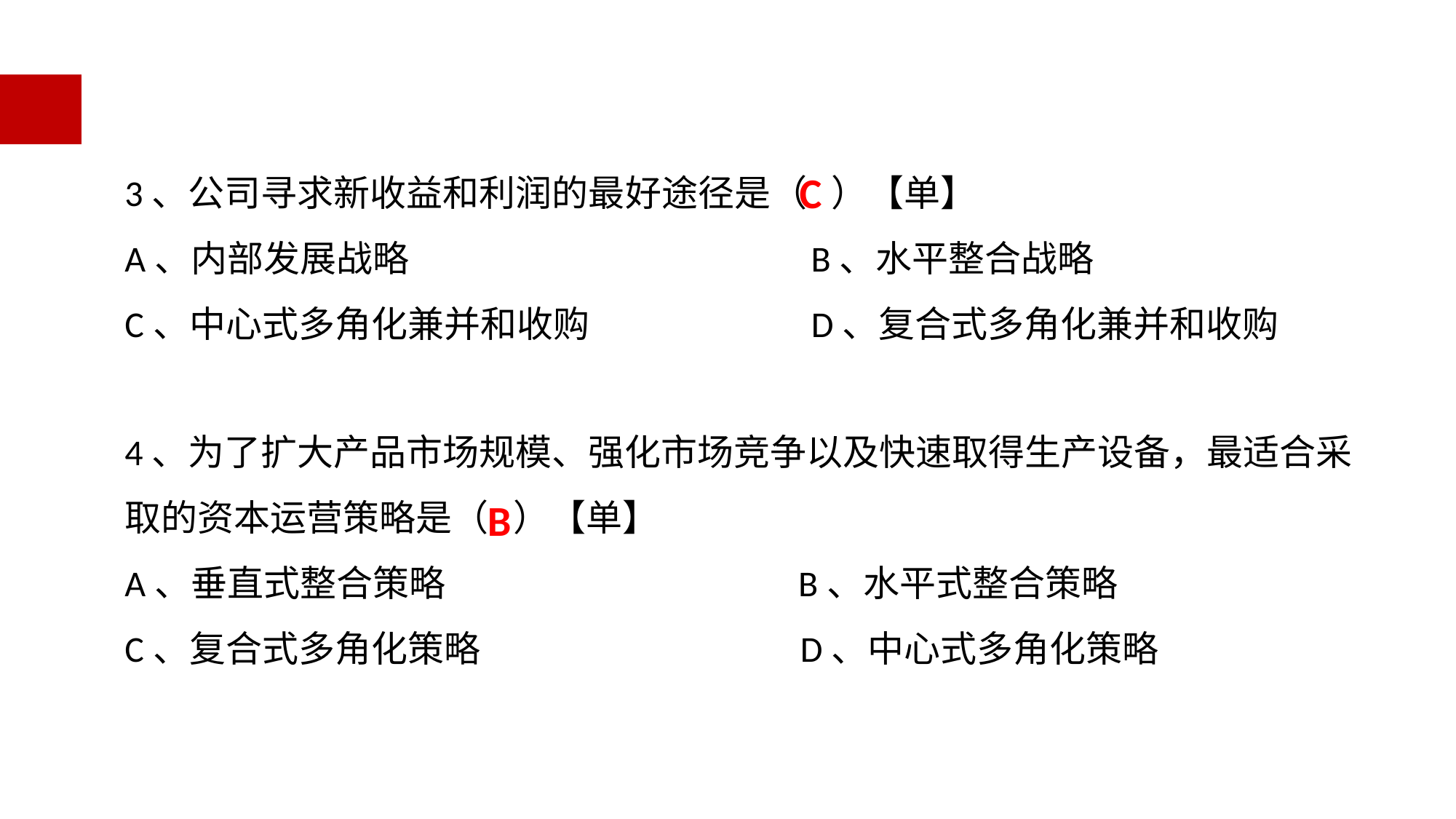

C
3、公司寻求新收益和利润的最好途径是（   ）【单】
A、内部发展战略                                                B、水平整合战略
C、中心式多角化兼并和收购                          D、复合式多角化兼并和收购
4、为了扩大产品市场规模、强化市场竞争以及快速取得生产设备，最适合采取的资本运营策略是（   ）【单】
A、垂直式整合策略                                          B、水平式整合策略
C、复合式多角化策略                                      D、中心式多角化策略
B